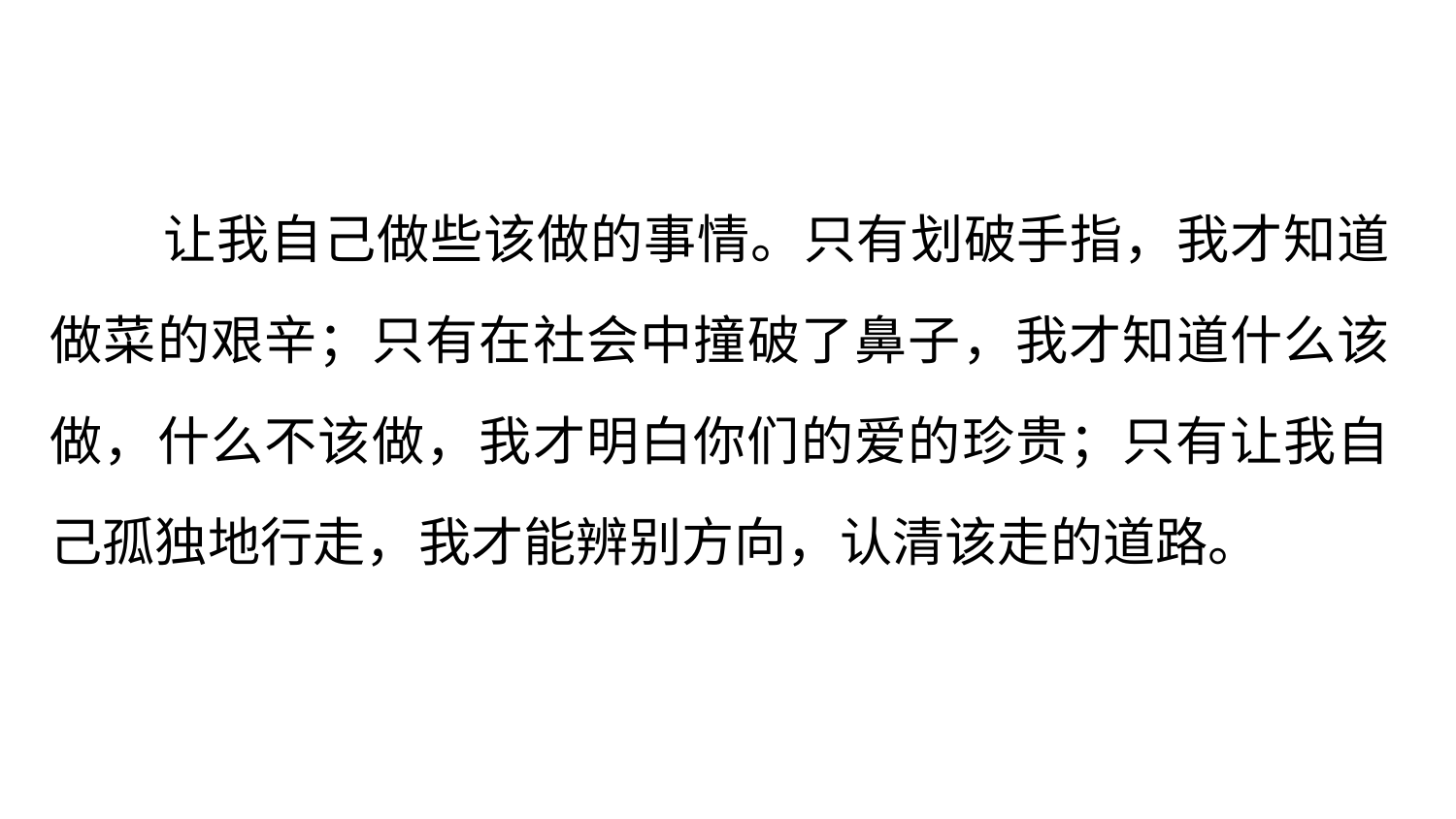

让我自己做些该做的事情。只有划破手指，我才知道做菜的艰辛；只有在社会中撞破了鼻子，我才知道什么该做，什么不该做，我才明白你们的爱的珍贵；只有让我自己孤独地行走，我才能辨别方向，认清该走的道路。